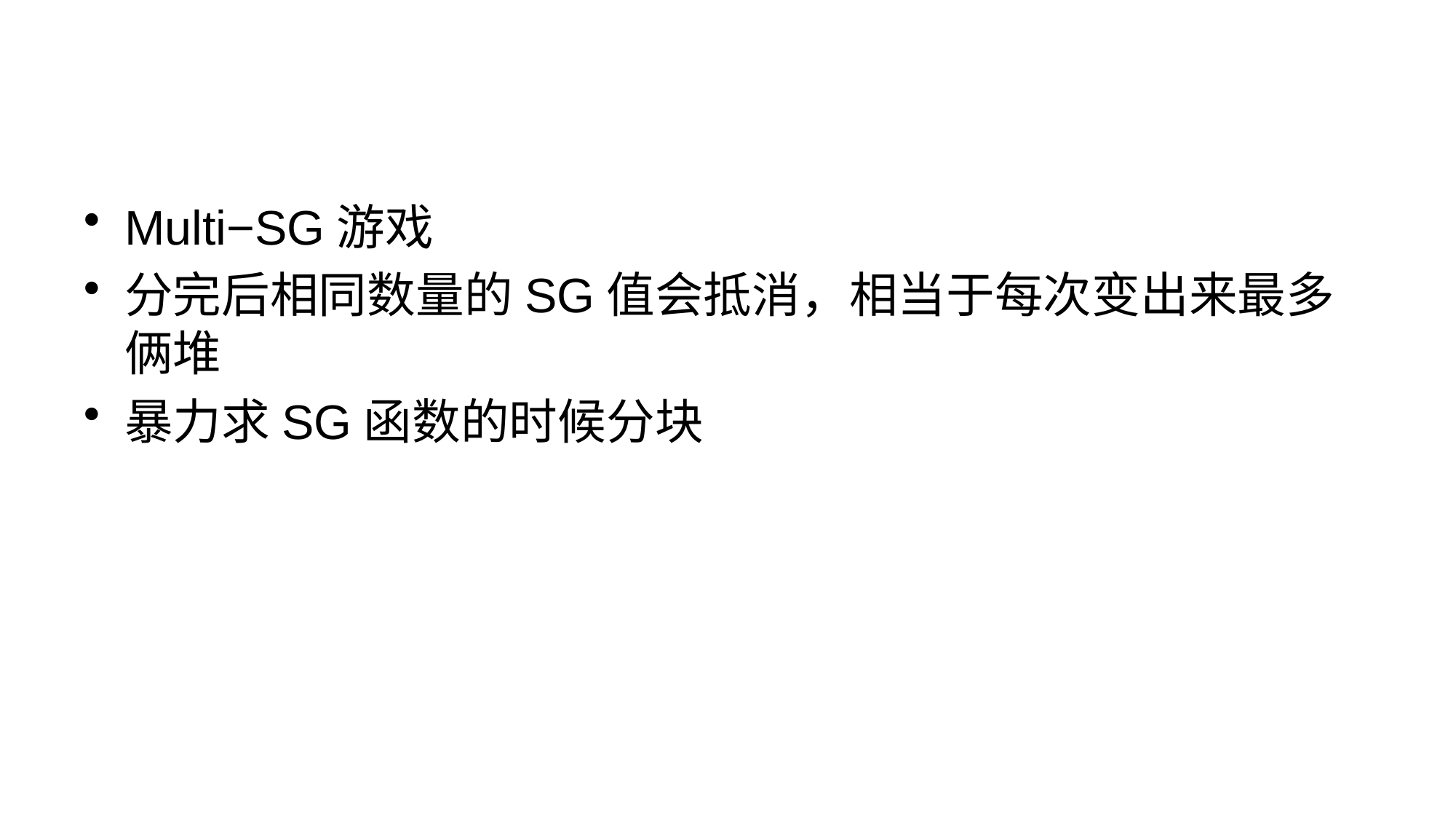

#
Multi−SG游戏
分完后相同数量的SG值会抵消，相当于每次变出来最多俩堆
暴力求SG函数的时候分块